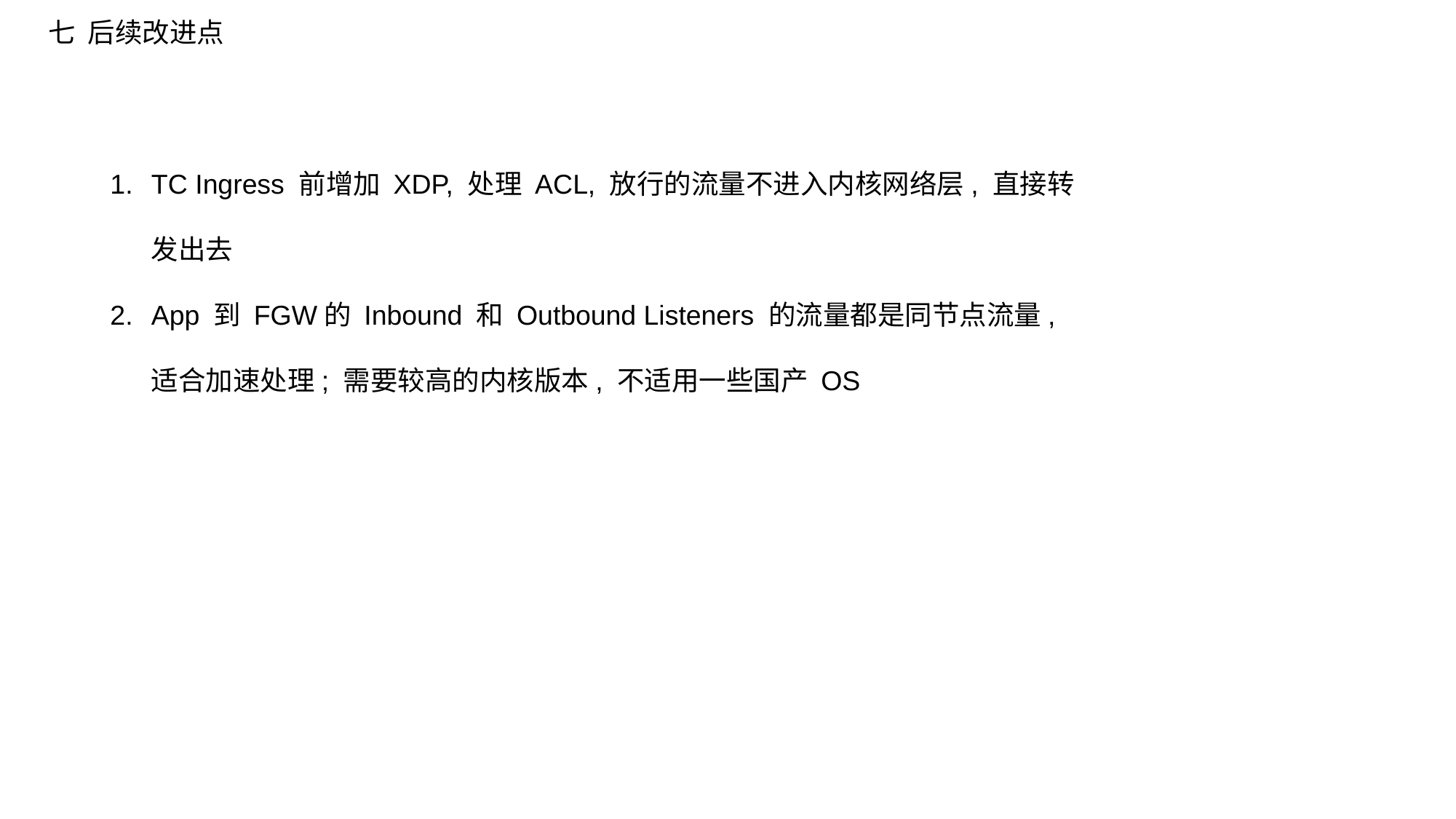

七  后续改进点
TC Ingress 前增加 XDP, 处理 ACL, 放行的流量不进入内核网络层, 直接转发出去
App 到 FGW的 Inbound 和 Outbound Listeners 的流量都是同节点流量, 适合加速处理; 需要较高的内核版本, 不适用一些国产 OS